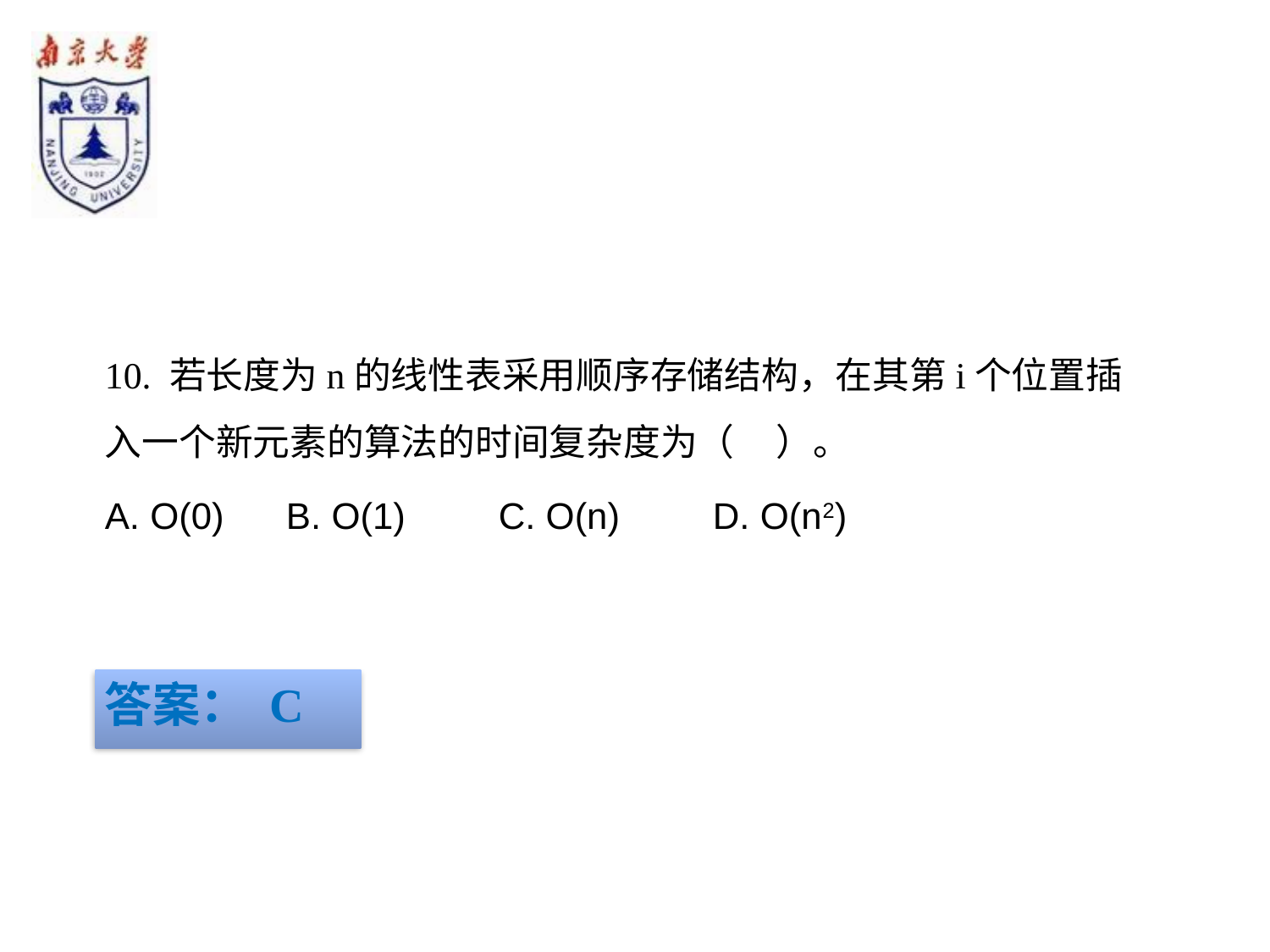

#
10. 若长度为n的线性表采用顺序存储结构，在其第i个位置插入一个新元素的算法的时间复杂度为（     ）。
A. O(0)      B. O(1)         C. O(n)         D. O(n2)
答案： C